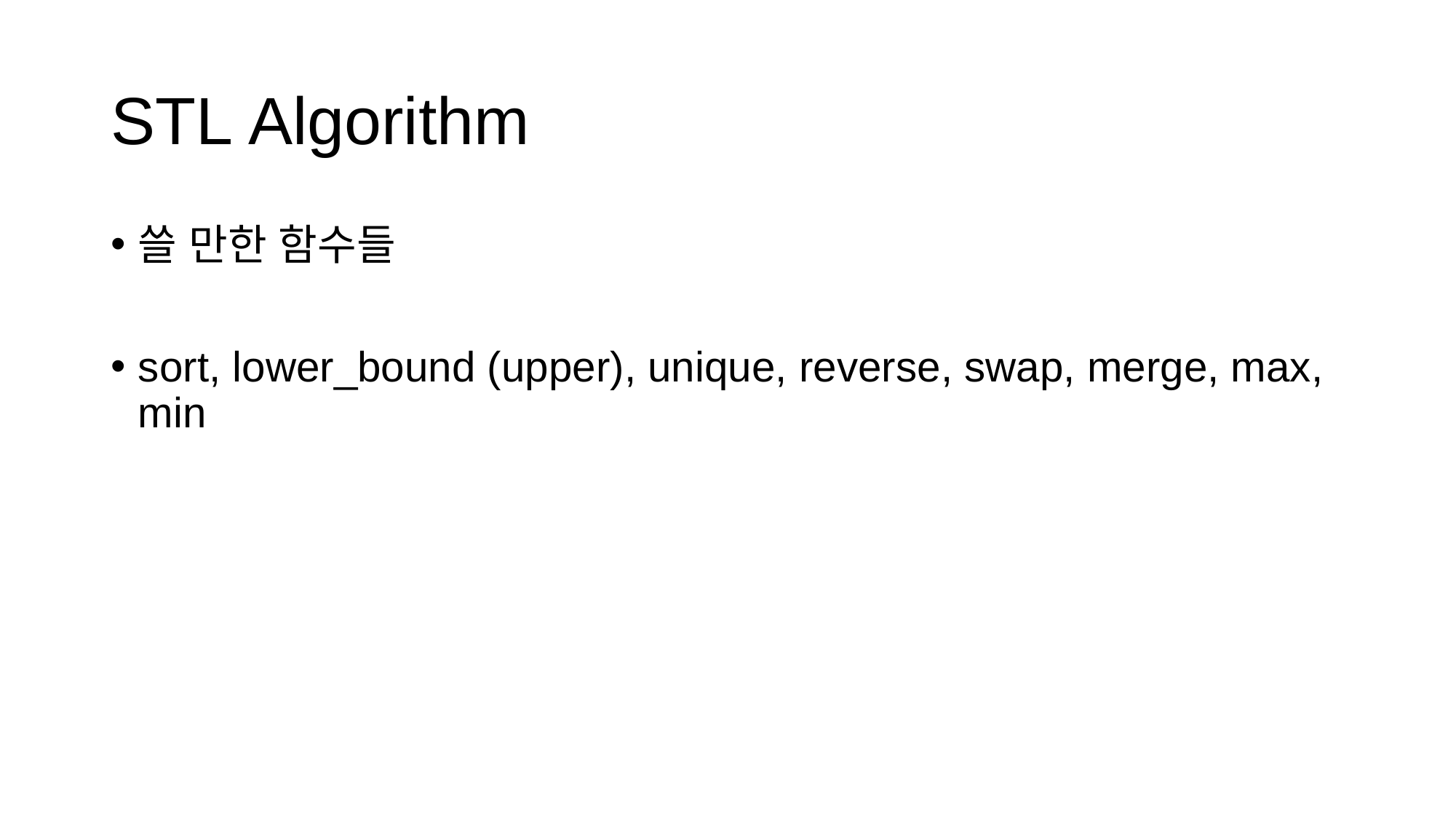

# STL Algorithm
쓸 만한 함수들

sort, lower_bound (upper), unique, reverse, swap, merge, max, min